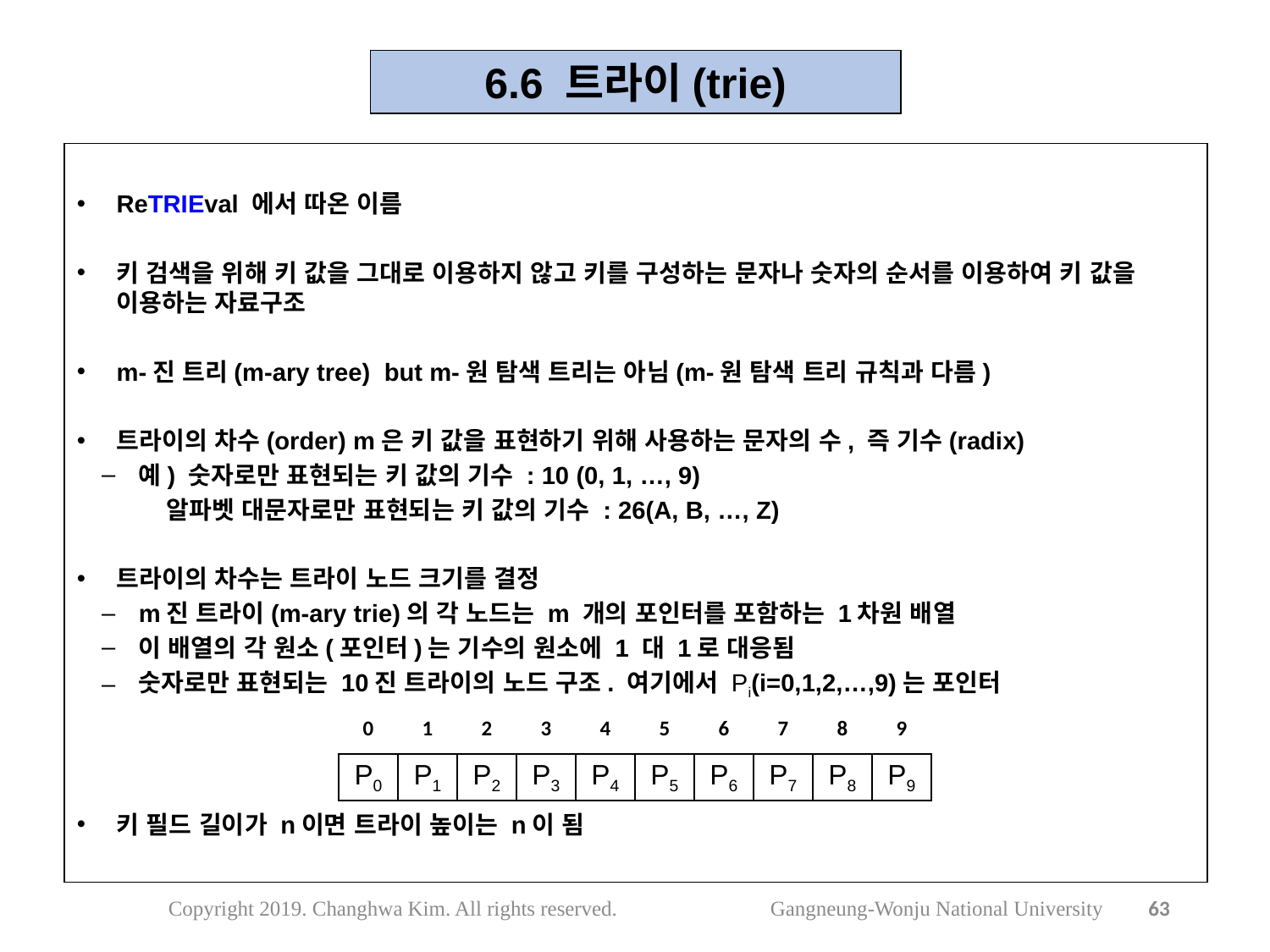

6.6 트라이(trie)

ReTRIEval 에서 따온 이름

키 검색을 위해 키 값을 그대로 이용하지 않고 키를 구성하는 문자나 숫자의 순서를 이용하여 키 값을 이용하는 자료구조

m-진 트리(m-ary tree)  but m-원 탐색 트리는 아님(m-원 탐색 트리 규칙과 다름)

트라이의 차수(order) m은 키 값을 표현하기 위해 사용하는 문자의 수, 즉 기수(radix)
예) 숫자로만 표현되는 키 값의 기수 : 10 (0, 1, …, 9)
            알파벳 대문자로만 표현되는 키 값의 기수 : 26(A, B, …, Z)

트라이의 차수는 트라이 노드 크기를 결정
m진 트라이(m-ary trie)의 각 노드는 m 개의 포인터를 포함하는 1차원 배열
이 배열의 각 원소(포인터)는 기수의 원소에 1 대 1로 대응됨
숫자로만 표현되는 10진 트라이의 노드 구조. 여기에서 Pi(i=0,1,2,…,9)는 포인터

키 필드 길이가 n이면 트라이 높이는 n이 됨

| 0 | 1 | 2 | 3 | 4 | 5 | 6 | 7 | 8 | 9 |
| --- | --- | --- | --- | --- | --- | --- | --- | --- | --- |
| P0 | P1 | P2 | P3 | P4 | P5 | P6 | P7 | P8 | P9 |
Copyright 2019. Changhwa Kim. All rights reserved.                             Gangneung-Wonju National University
63
63